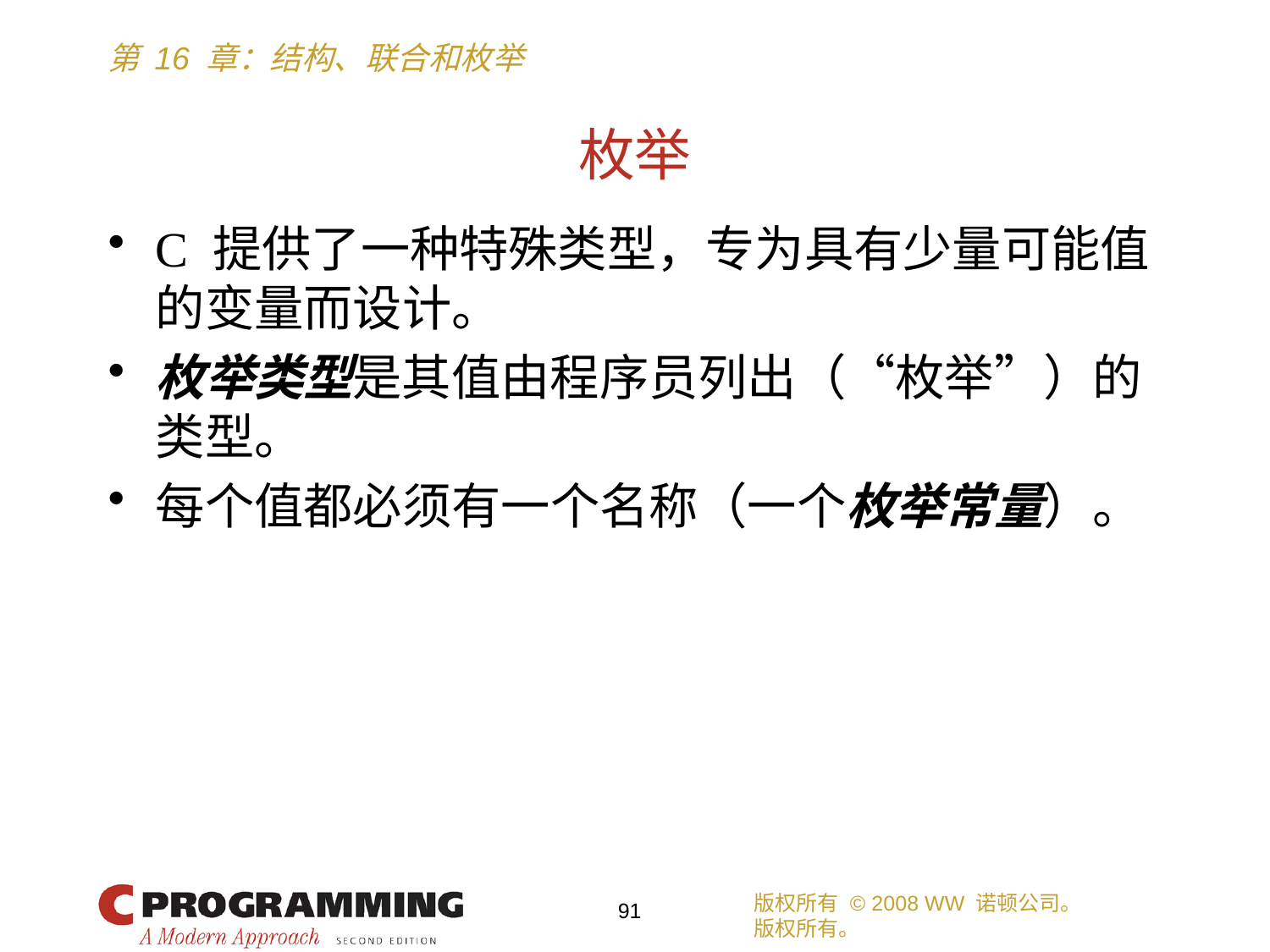

# 枚举
C 提供了一种特殊类型，专为具有少量可能值的变量而设计。
枚举类型是其值由程序员列出（“枚举”）的类型。
每个值都必须有一个名称（一个枚举常量）。
版权所有 © 2008 WW 诺顿公司。
版权所有。
91